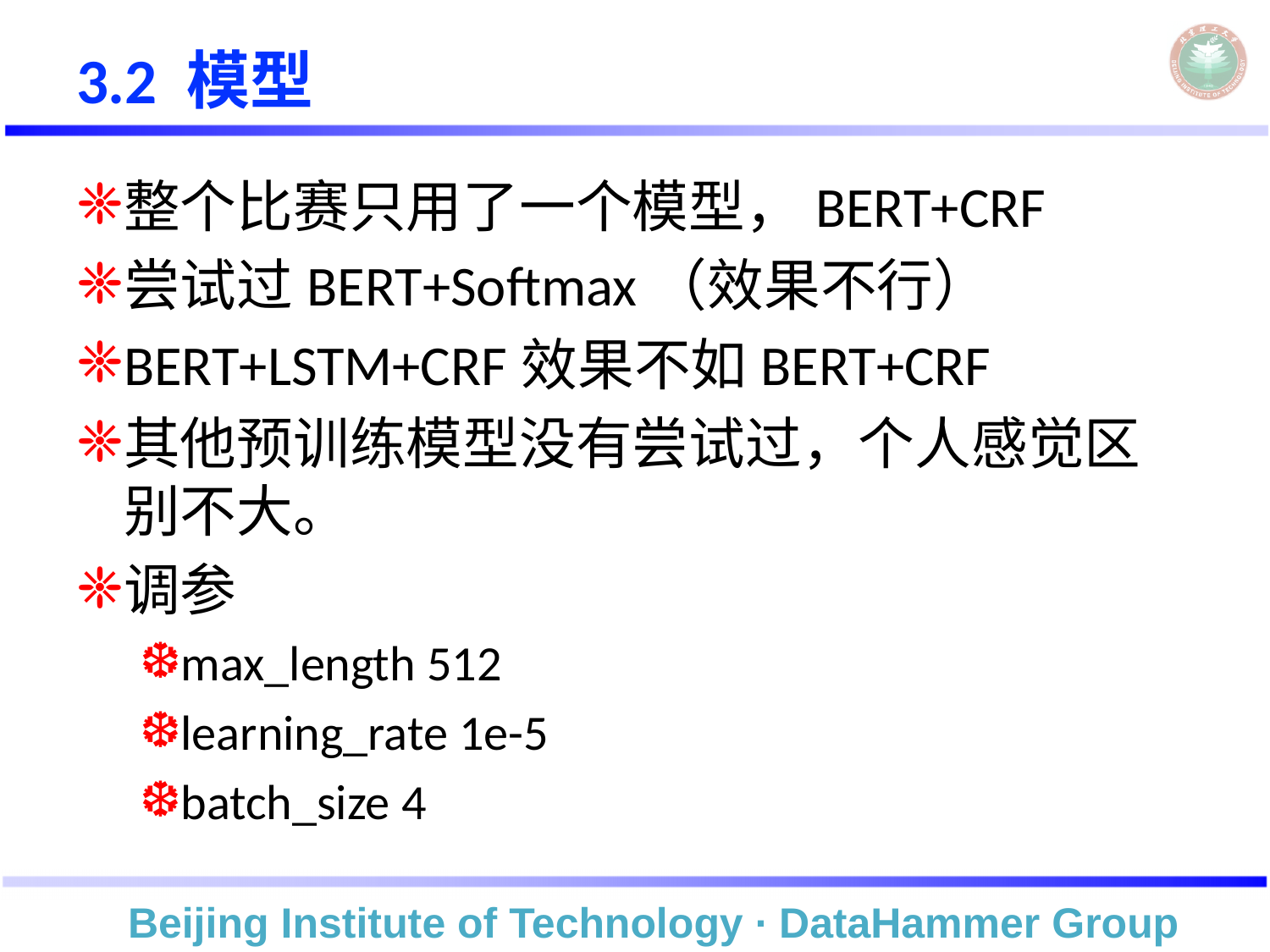

# 3.2 模型
整个比赛只用了一个模型，BERT+CRF
尝试过BERT+Softmax（效果不行）
BERT+LSTM+CRF效果不如BERT+CRF
其他预训练模型没有尝试过，个人感觉区别不大。
调参
max_length 512
learning_rate 1e-5
batch_size 4